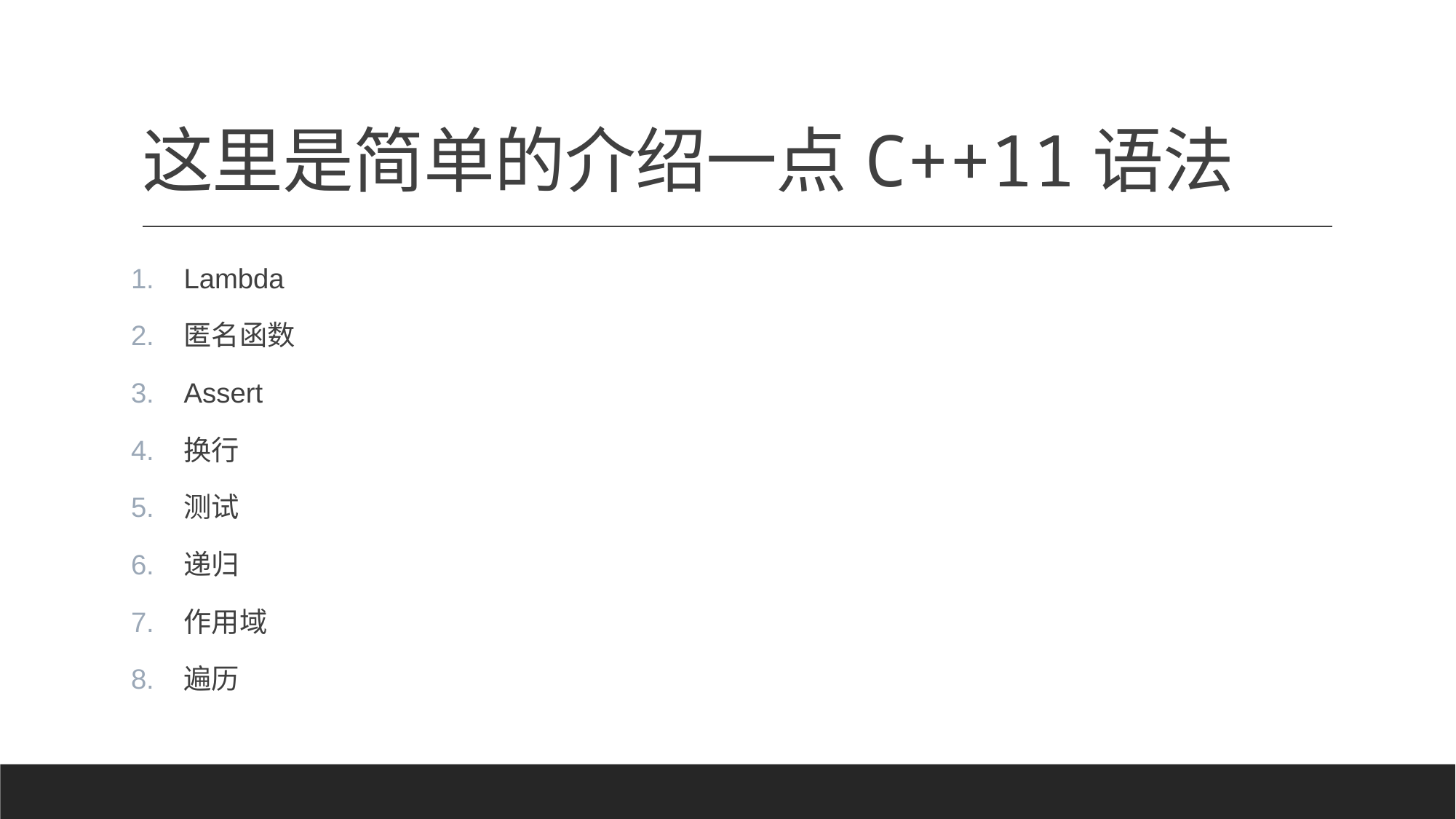

# 这里是简单的介绍一点C++11语法
Lambda
匿名函数
Assert
换行
测试
递归
作用域
遍历